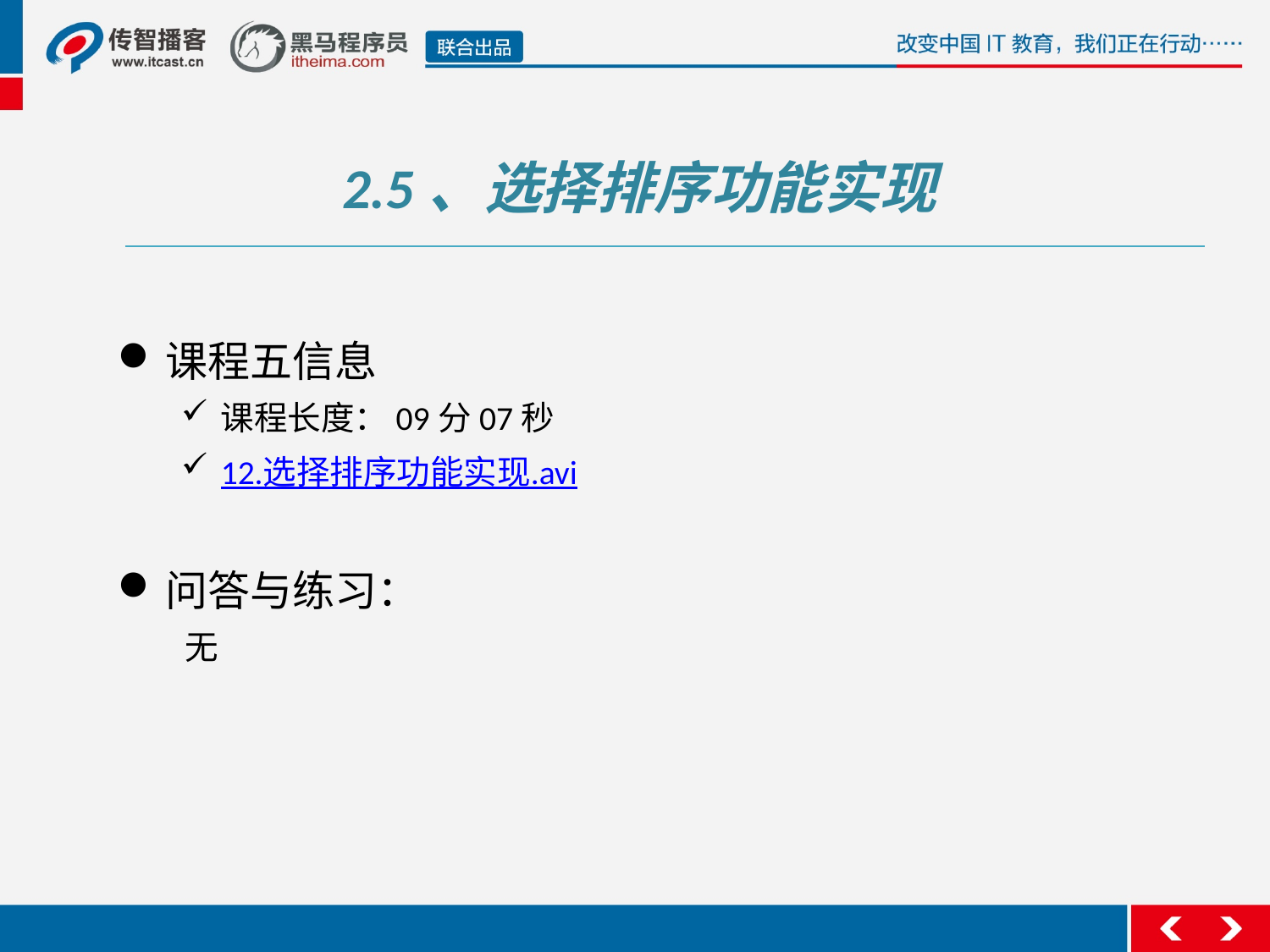

2.5、选择排序功能实现

课程五信息
课程长度：09分07秒
12.选择排序功能实现.avi

问答与练习：
        无